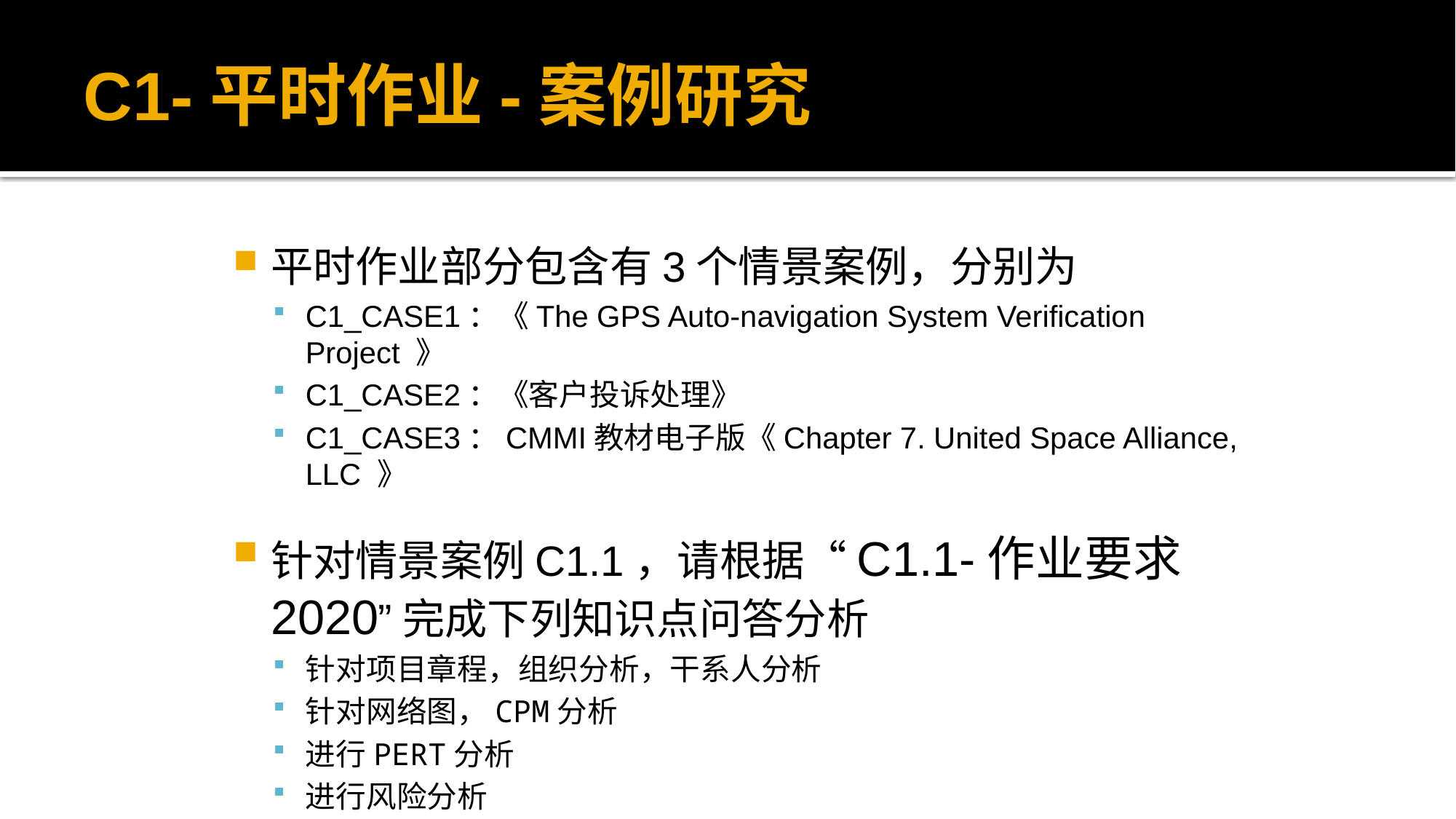

# C1-平时作业-案例研究
平时作业部分包含有3个情景案例，分别为
C1_CASE1：《The GPS Auto-navigation System Verification Project 》
C1_CASE2：《客户投诉处理》
C1_CASE3：CMMI教材电子版《Chapter 7. United Space Alliance, LLC 》
针对情景案例C1.1，请根据“C1.1-作业要求2020”完成下列知识点问答分析
针对项目章程，组织分析，干系人分析
针对网络图，CPM分析
进行PERT分析
进行风险分析